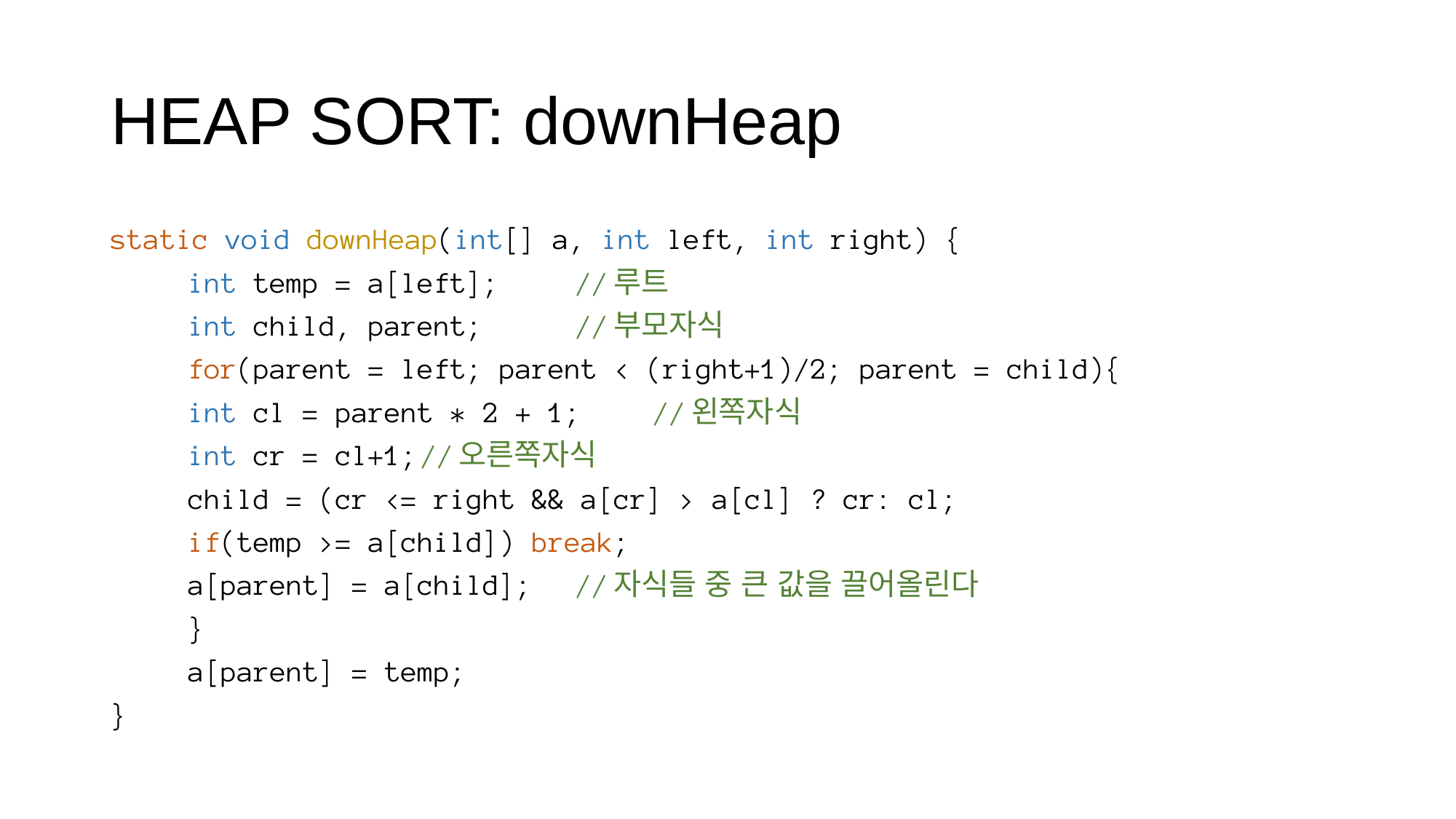

# HEAP SORT: downHeap
static void downHeap(int[] a, int left, int right) {
	int temp = a[left];		//루트
	int child, parent;		//부모자식
	for(parent = left; parent < (right+1)/2; parent = child){
		int cl = parent * 2 + 1;	//왼쪽자식
		int cr = cl+1;			//오른쪽자식
		child = (cr <= right && a[cr] > a[cl] ? cr: cl;
		if(temp >= a[child]) break;
		a[parent] = a[child];	//자식들 중 큰 값을 끌어올린다
	}
	a[parent] = temp;
}